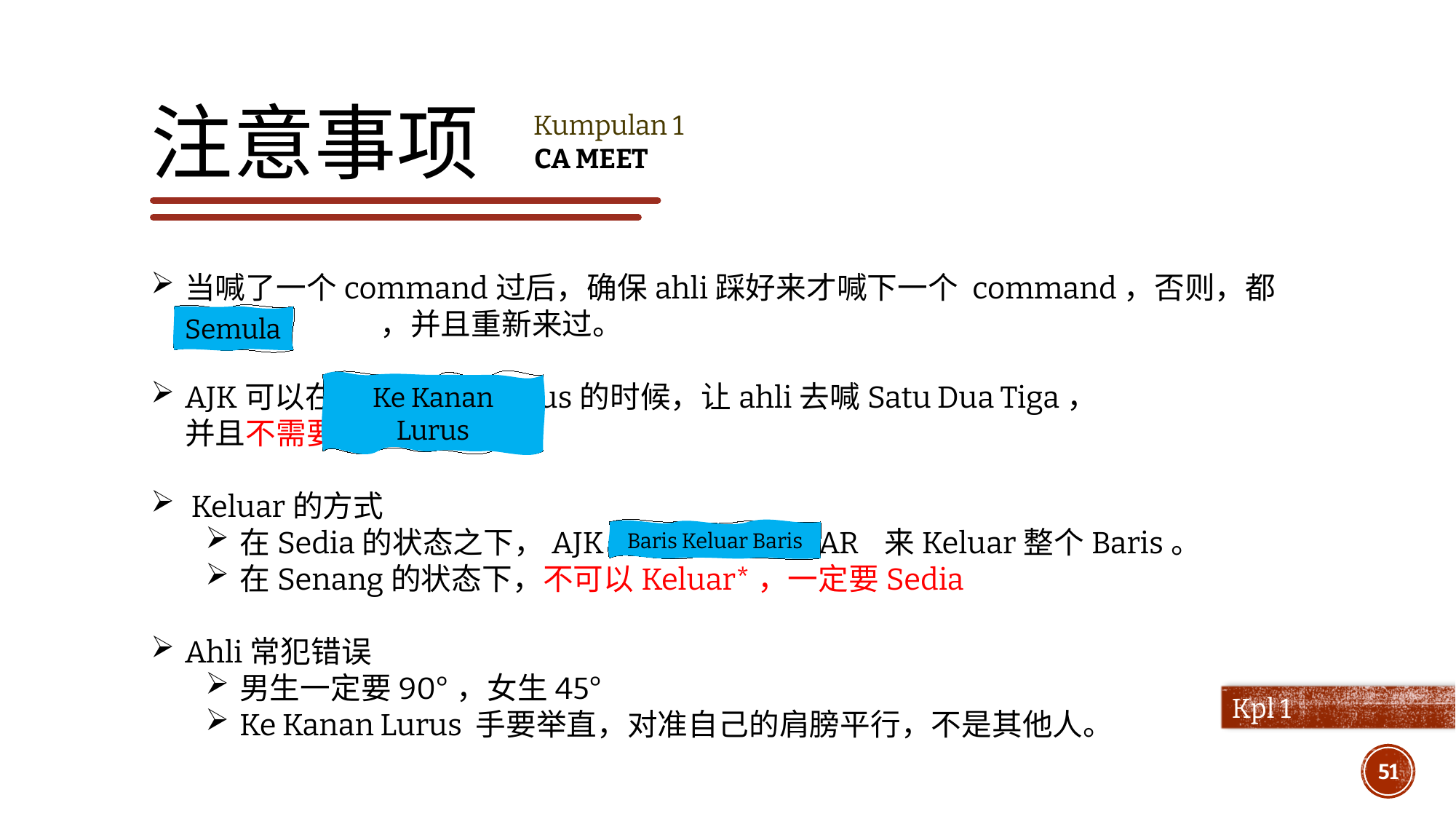

注意事项
Kumpulan 1
CA MEET
当喊了一个command过后，确保ahli踩好来才喊下一个 command，否则，都是喊 Semula ，并且重新来过。
AJK可以在 Ke Kanan Lurus的时候，让ahli去喊Satu Dua Tiga，
并且不需要Keluar。
 Keluar的方式
在Sedia的状态之下，AJK用BARIS KELUAR   来Keluar整个Baris。
在Senang的状态下，不可以Keluar*，一定要Sedia
Ahli常犯错误
男生一定要90°，女生45°
Ke Kanan Lurus 手要举直，对准自己的肩膀平行，不是其他人。

Semula
Ke Kanan Lurus
Baris Keluar Baris
Kpl 1
51